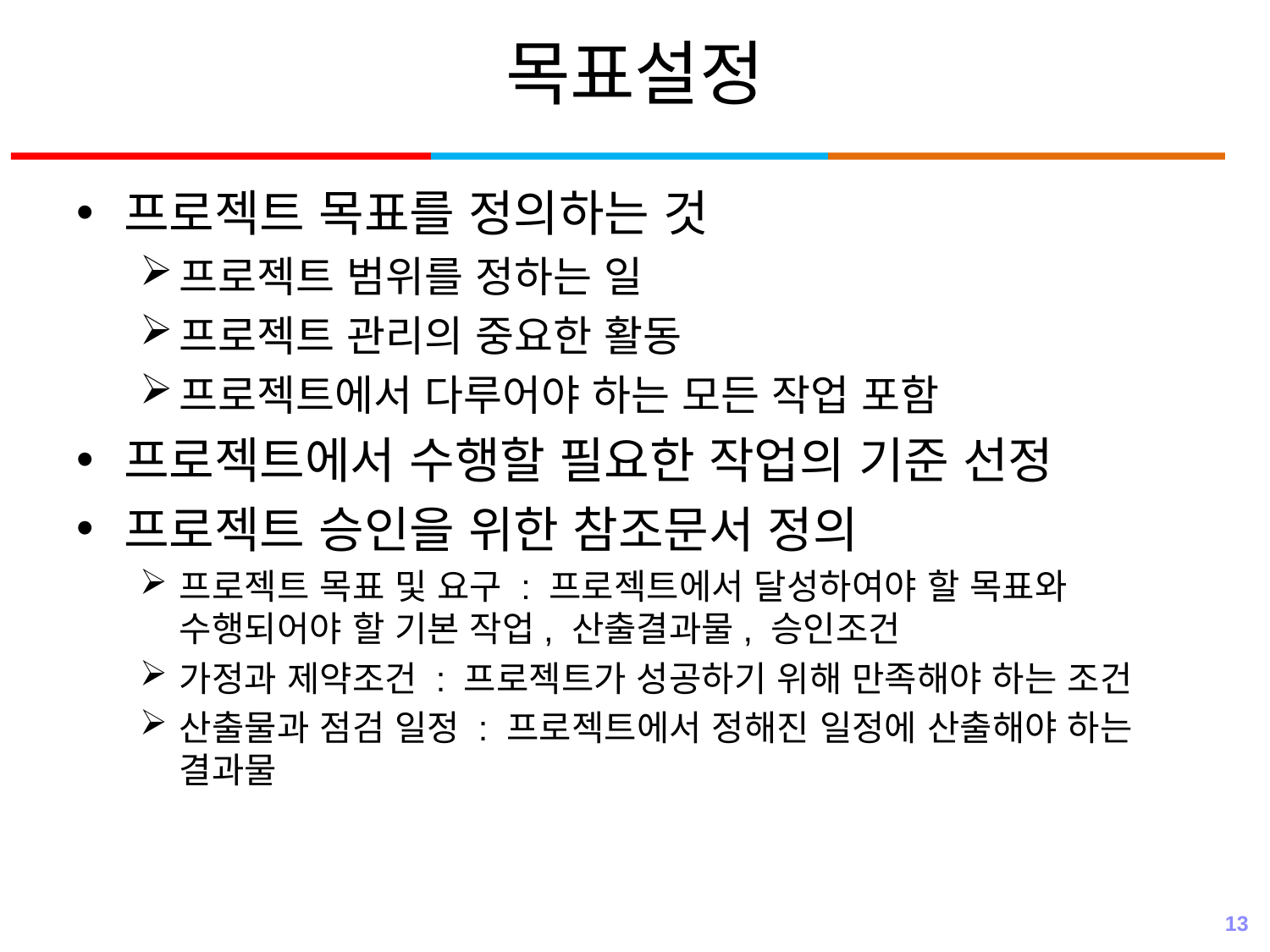

# 목표설정
프로젝트 목표를 정의하는 것
프로젝트 범위를 정하는 일
프로젝트 관리의 중요한 활동
프로젝트에서 다루어야 하는 모든 작업 포함
프로젝트에서 수행할 필요한 작업의 기준 선정
프로젝트 승인을 위한 참조문서 정의
프로젝트 목표 및 요구 : 프로젝트에서 달성하여야 할 목표와 수행되어야 할 기본 작업, 산출결과물, 승인조건
가정과 제약조건 : 프로젝트가 성공하기 위해 만족해야 하는 조건
산출물과 점검 일정 : 프로젝트에서 정해진 일정에 산출해야 하는 결과물
13